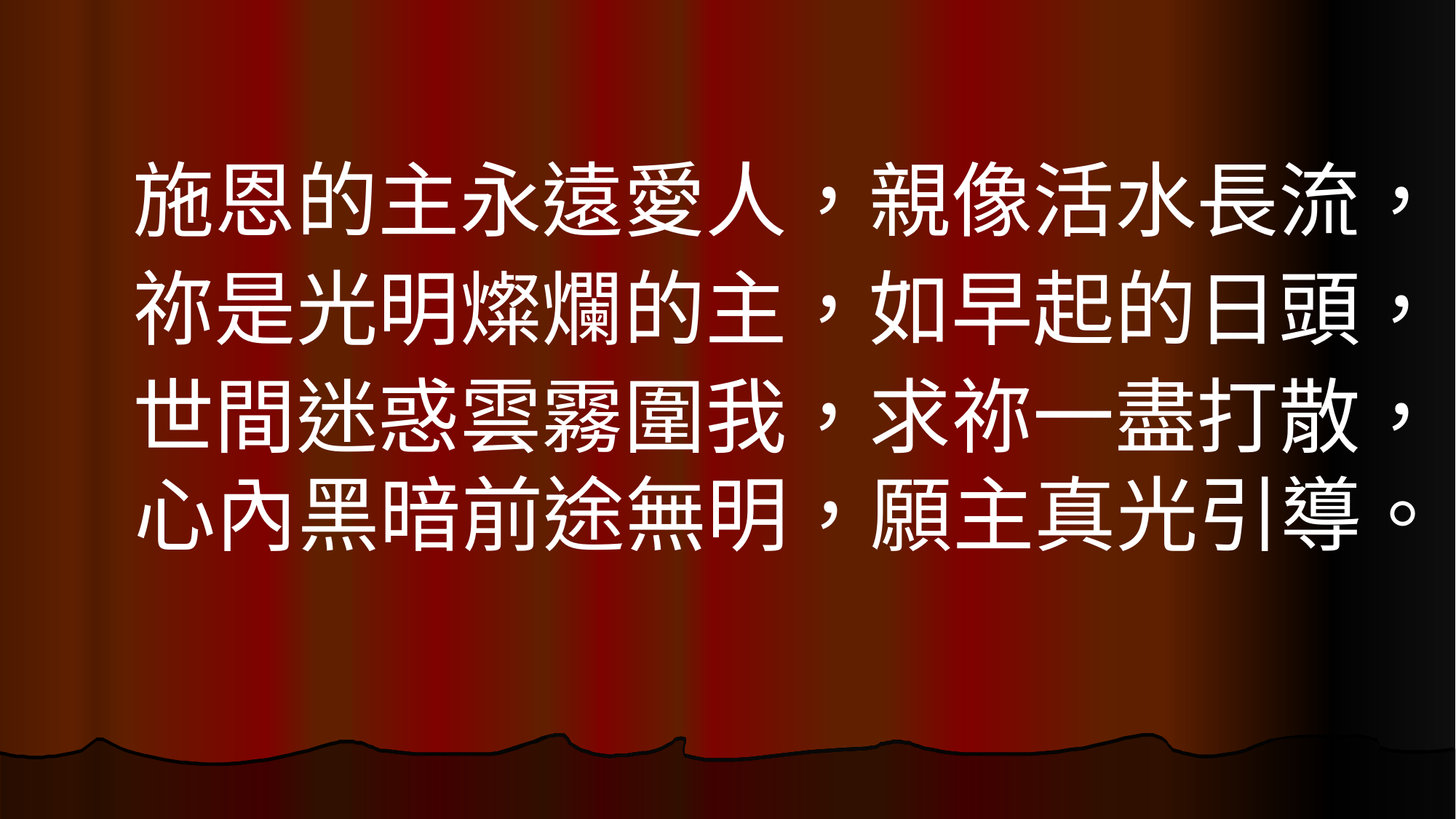

施恩的主永遠愛人，親像活水長流，
祢是光明燦爛的主，如早起的日頭，
世間迷惑雲霧圍我，求祢一盡打散，心內黑暗前途無明，願主真光引導。